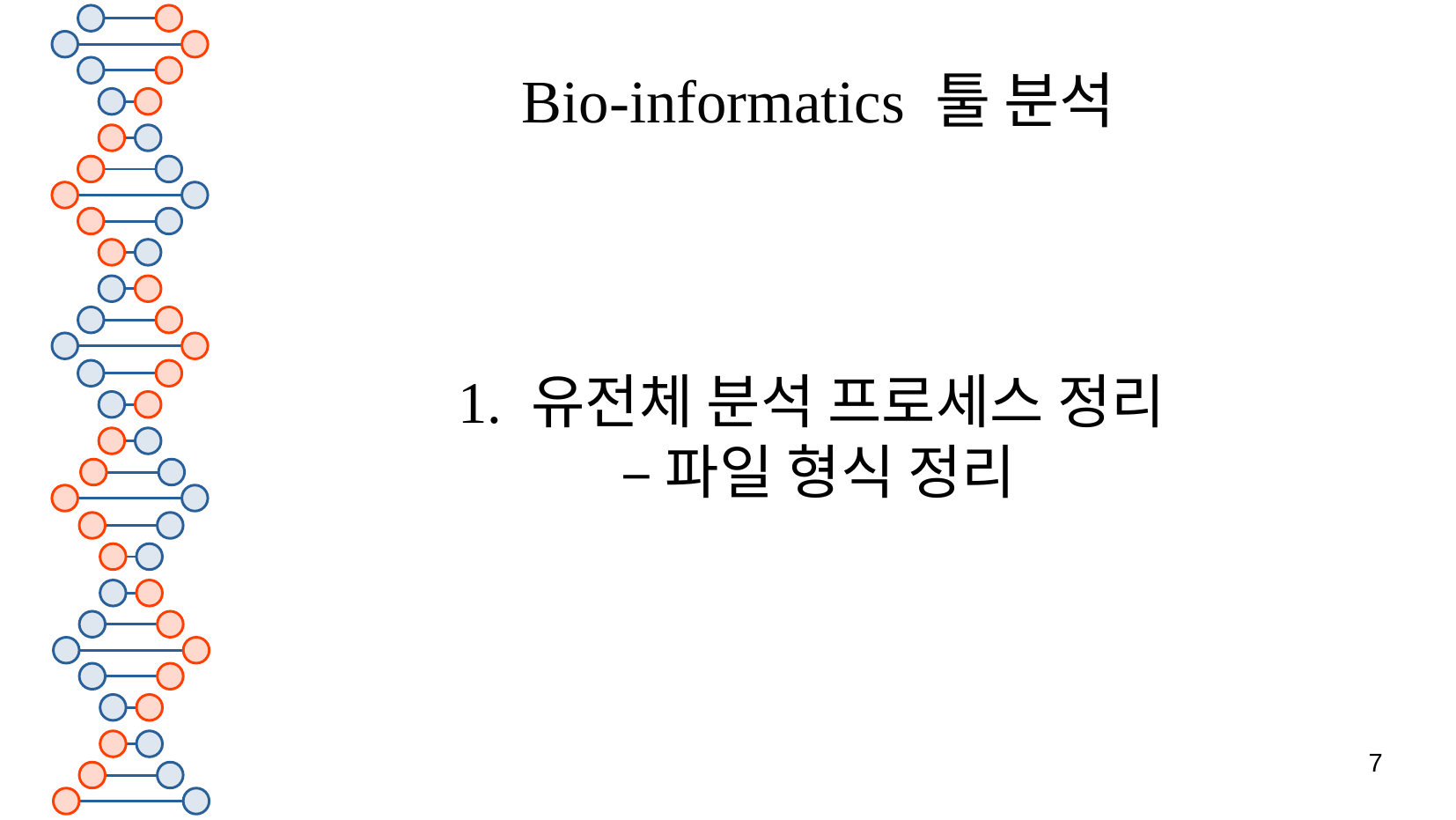

# Bio-informatics 툴 분석
1. 유전체 분석 프로세스 정리
– 파일 형식 정리
7